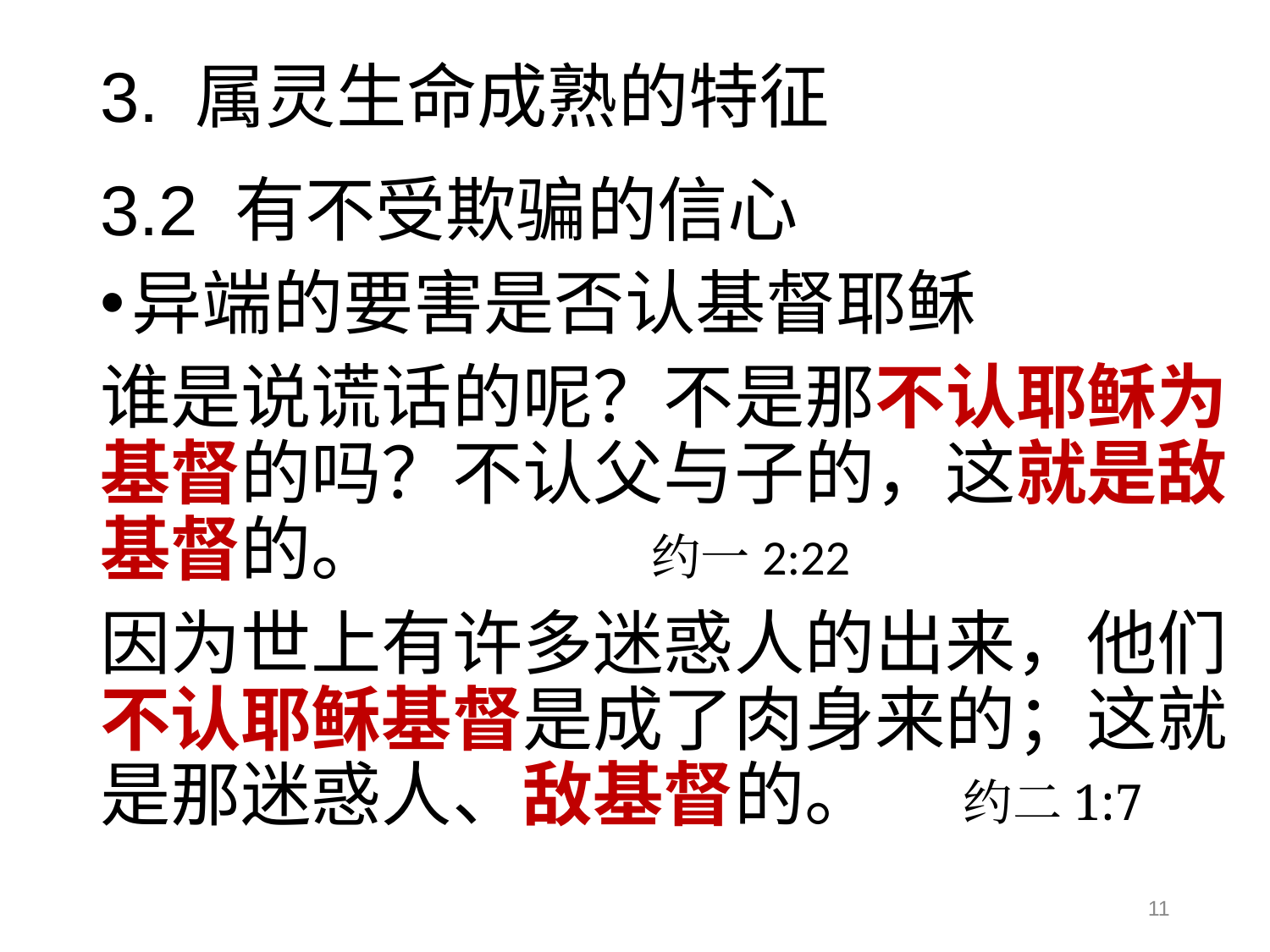

# 3. 属灵生命成熟的特征
3.2 有不受欺骗的信心
异端的要害是否认基督耶稣
谁是说谎话的呢？不是那不认耶稣为基督的吗？不认父与子的，这就是敌基督的。                 约一2:22
因为世上有许多迷惑人的出来，他们不认耶稣基督是成了肉身来的；这就是那迷惑人、敌基督的。        约二1:7
11